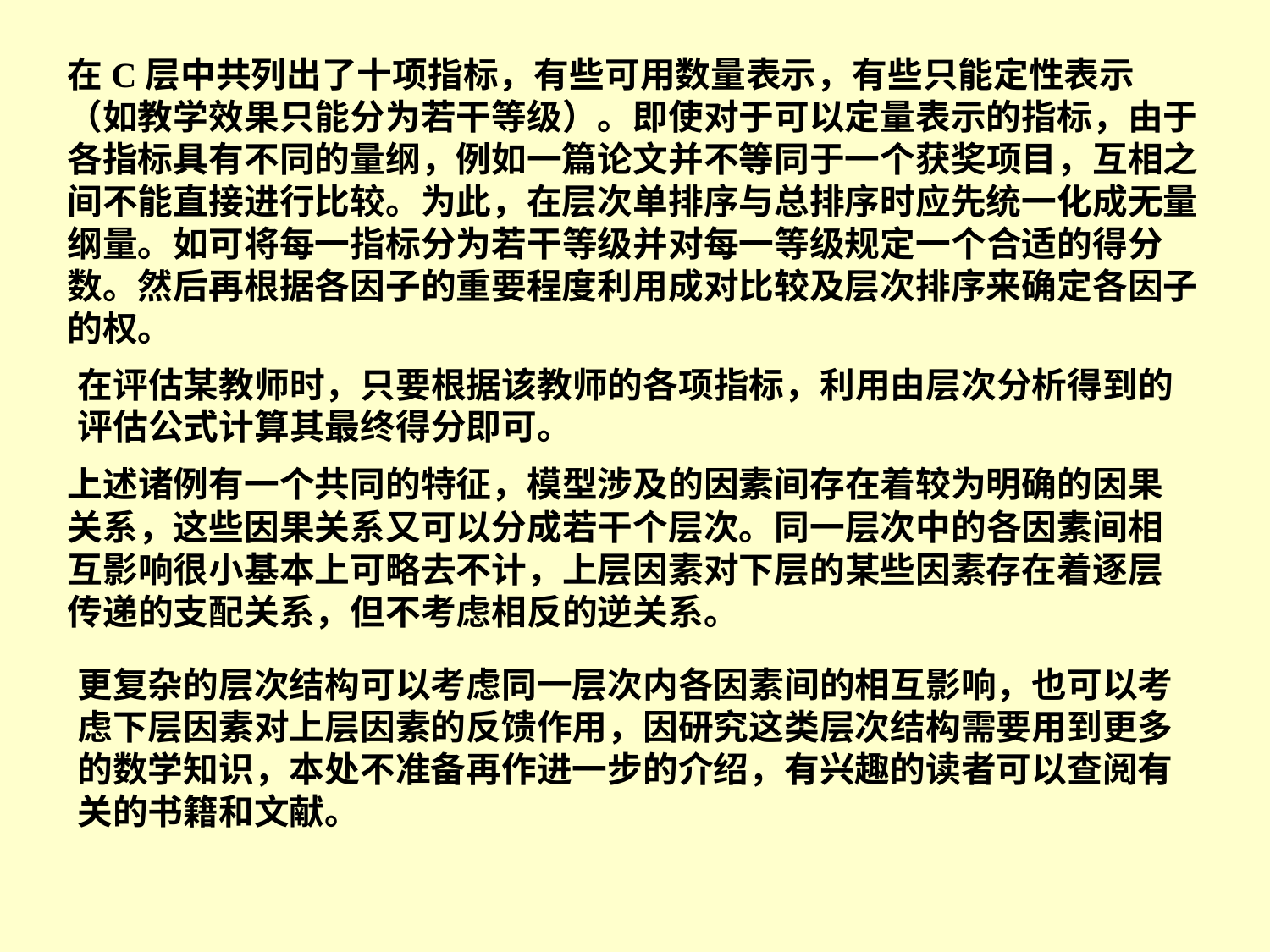

在C层中共列出了十项指标，有些可用数量表示，有些只能定性表示（如教学效果只能分为若干等级）。即使对于可以定量表示的指标，由于各指标具有不同的量纲，例如一篇论文并不等同于一个获奖项目，互相之间不能直接进行比较。为此，在层次单排序与总排序时应先统一化成无量纲量。如可将每一指标分为若干等级并对每一等级规定一个合适的得分数。然后再根据各因子的重要程度利用成对比较及层次排序来确定各因子的权。
在评估某教师时，只要根据该教师的各项指标，利用由层次分析得到的评估公式计算其最终得分即可。
上述诸例有一个共同的特征，模型涉及的因素间存在着较为明确的因果关系，这些因果关系又可以分成若干个层次。同一层次中的各因素间相互影响很小基本上可略去不计，上层因素对下层的某些因素存在着逐层传递的支配关系，但不考虑相反的逆关系。
更复杂的层次结构可以考虑同一层次内各因素间的相互影响，也可以考虑下层因素对上层因素的反馈作用，因研究这类层次结构需要用到更多的数学知识，本处不准备再作进一步的介绍，有兴趣的读者可以查阅有关的书籍和文献。